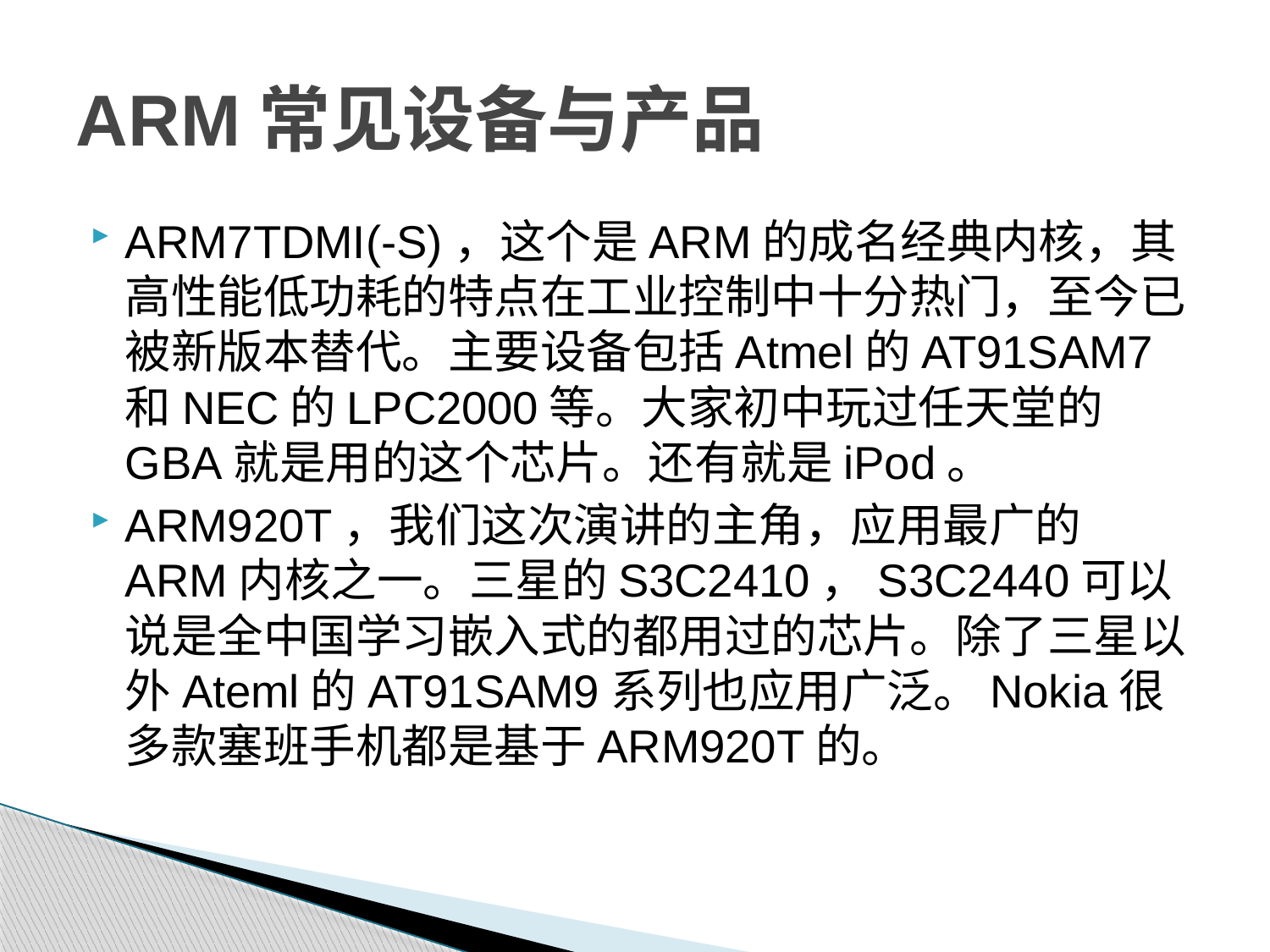

# ARM常见设备与产品
ARM7TDMI(-S)，这个是ARM的成名经典内核，其高性能低功耗的特点在工业控制中十分热门，至今已被新版本替代。主要设备包括Atmel的AT91SAM7和NEC的LPC2000等。大家初中玩过任天堂的GBA就是用的这个芯片。还有就是iPod。
ARM920T，我们这次演讲的主角，应用最广的ARM内核之一。三星的S3C2410，S3C2440可以说是全中国学习嵌入式的都用过的芯片。除了三星以外Ateml的AT91SAM9系列也应用广泛。Nokia很多款塞班手机都是基于ARM920T的。